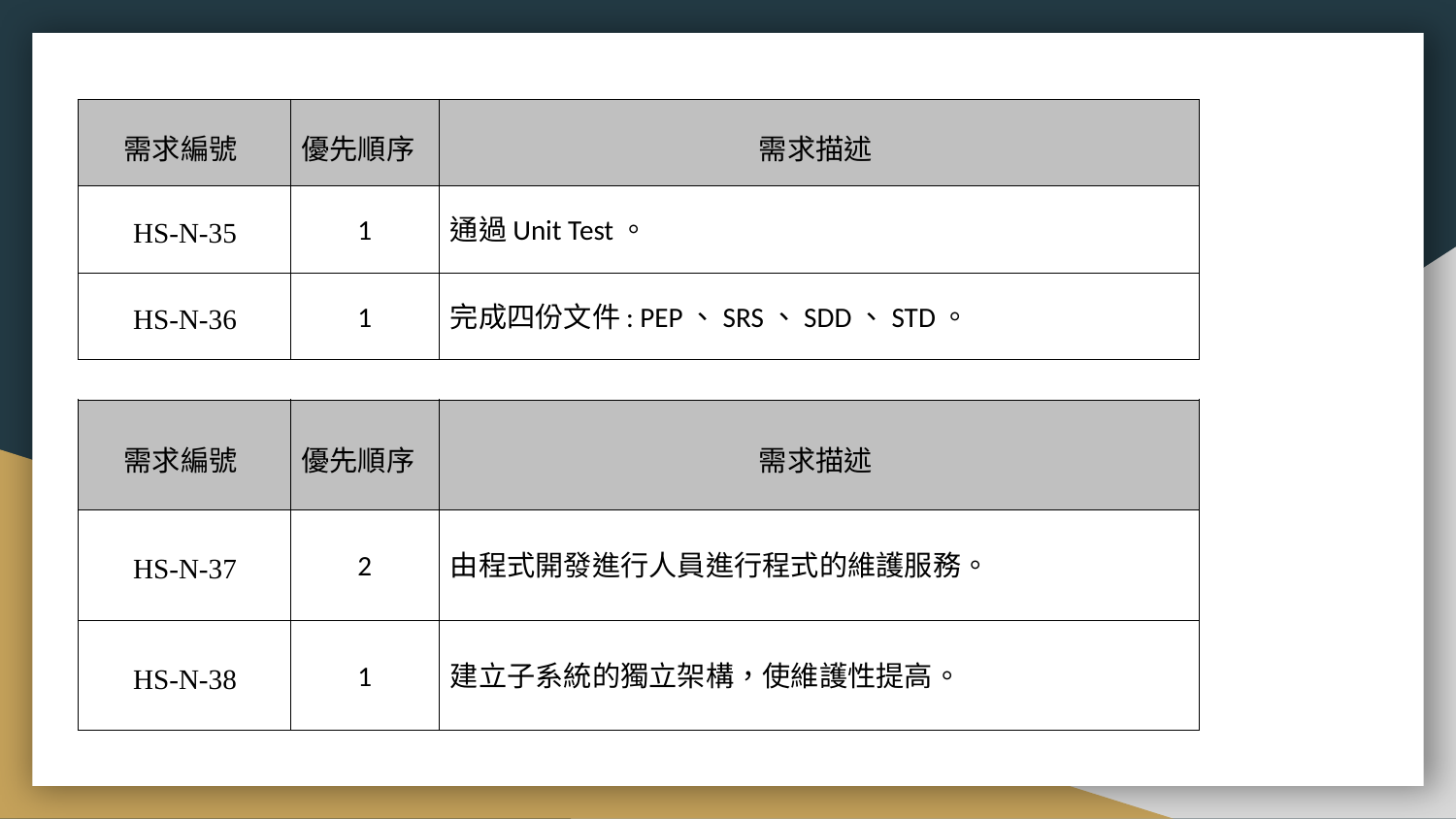

| 需求編號 | 優先順序 | 需求描述 |
| --- | --- | --- |
| HS-N-35 | 1 | 通過Unit Test。 |
| HS-N-36 | 1 | 完成四份文件: PEP、SRS、SDD、STD。 |
| 需求編號 | 優先順序 | 需求描述 |
| --- | --- | --- |
| HS-N-37 | 2 | 由程式開發進行人員進行程式的維護服務。 |
| HS-N-38 | 1 | 建立子系統的獨立架構，使維護性提高。 |